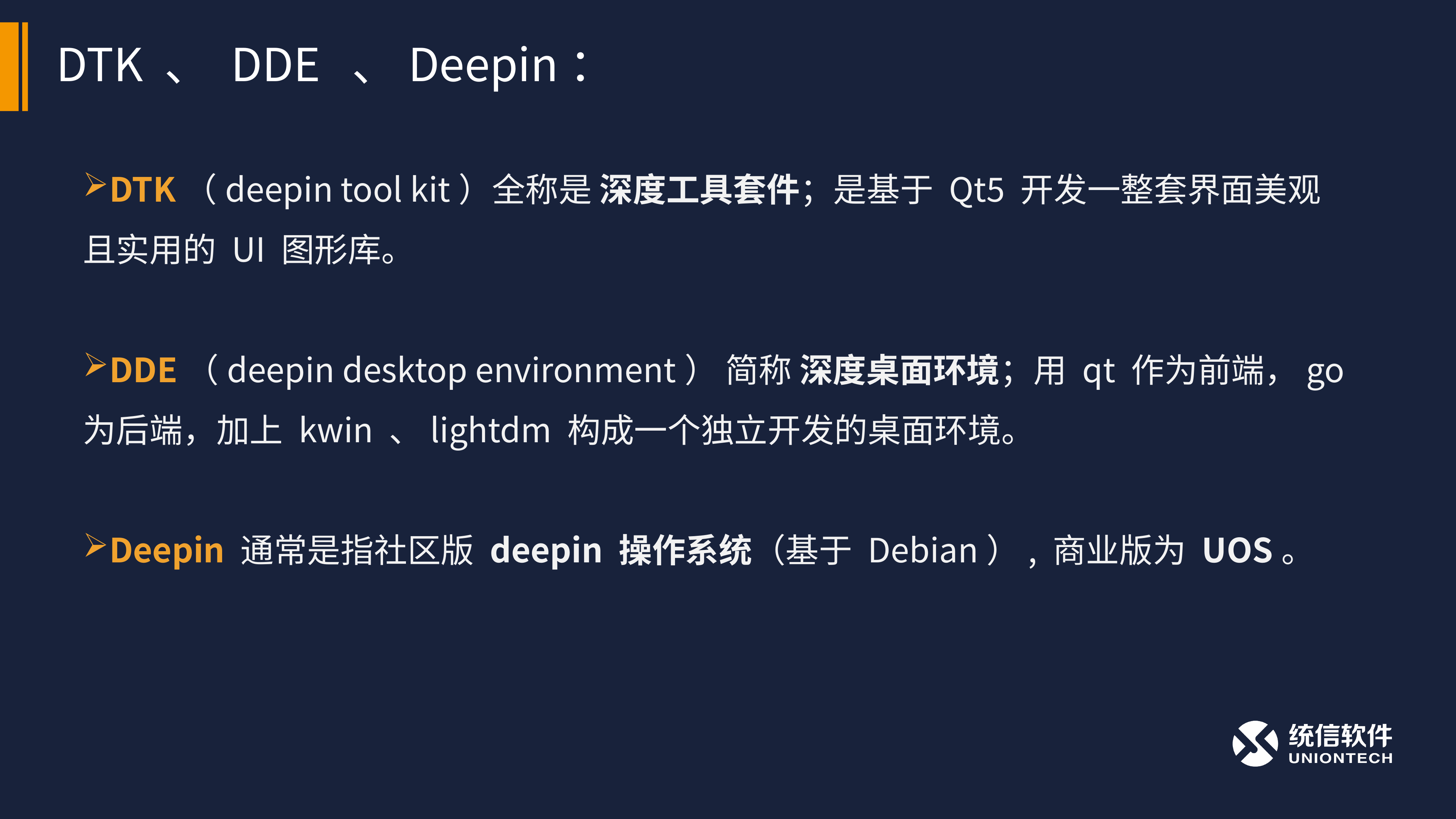

# DTK 、 DDE  、Deepin：
DTK（deepin tool kit）全称是 深度工具套件；是基于 Qt5 开发一整套界面美观且实用的 UI 图形库。

DDE（deepin desktop environment） 简称 深度桌面环境；用 qt 作为前端，go 为后端，加上 kwin 、lightdm 构成一个独立开发的桌面环境。

Deepin 通常是指社区版 deepin 操作系统（基于 Debian）, 商业版为 UOS。